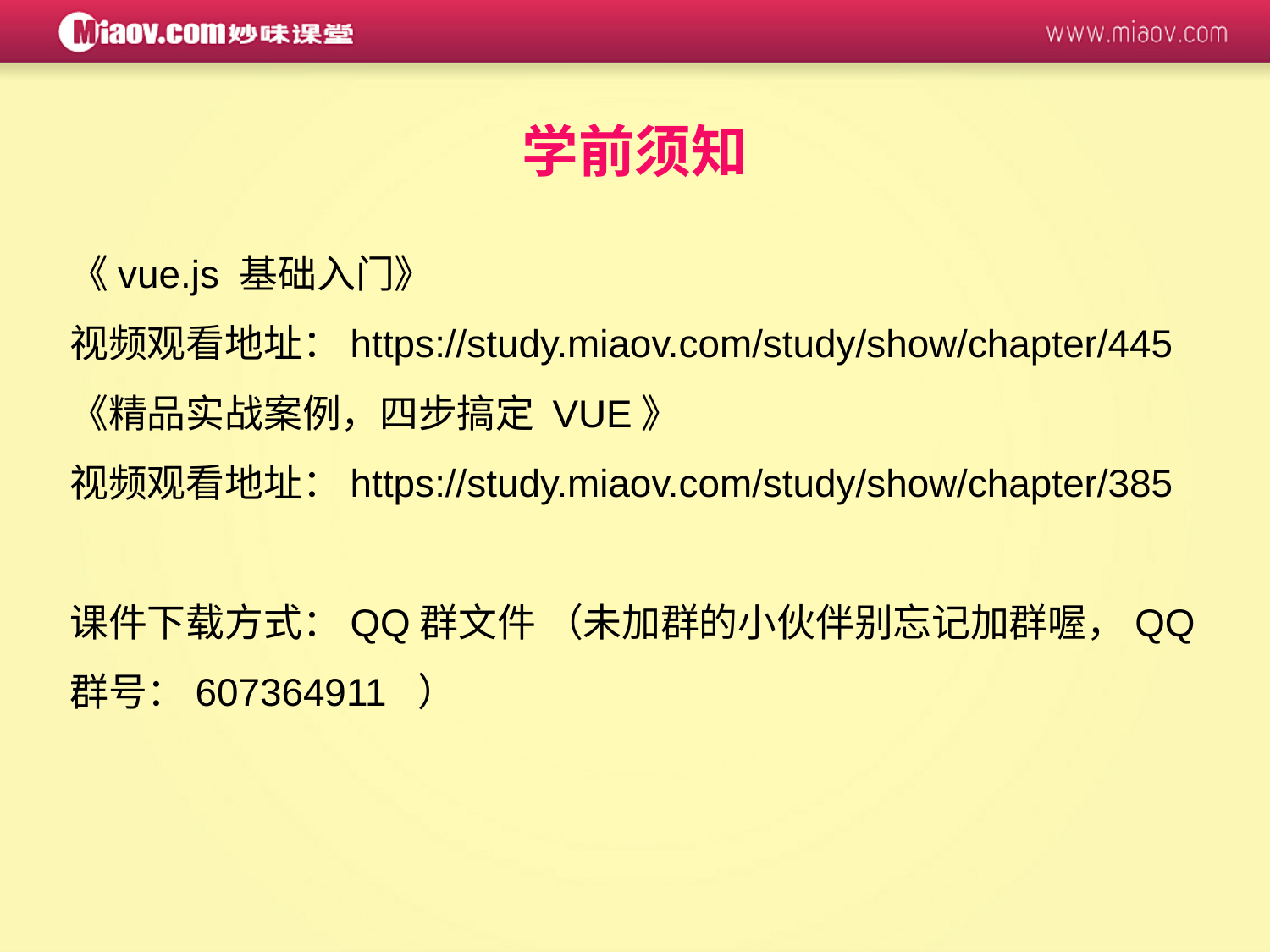

学前须知
《vue.js 基础入门》
视频观看地址：https://study.miaov.com/study/show/chapter/445
《精品实战案例，四步搞定 VUE》
视频观看地址：https://study.miaov.com/study/show/chapter/385

课件下载方式：QQ群文件 （未加群的小伙伴别忘记加群喔，QQ群号：607364911  ）